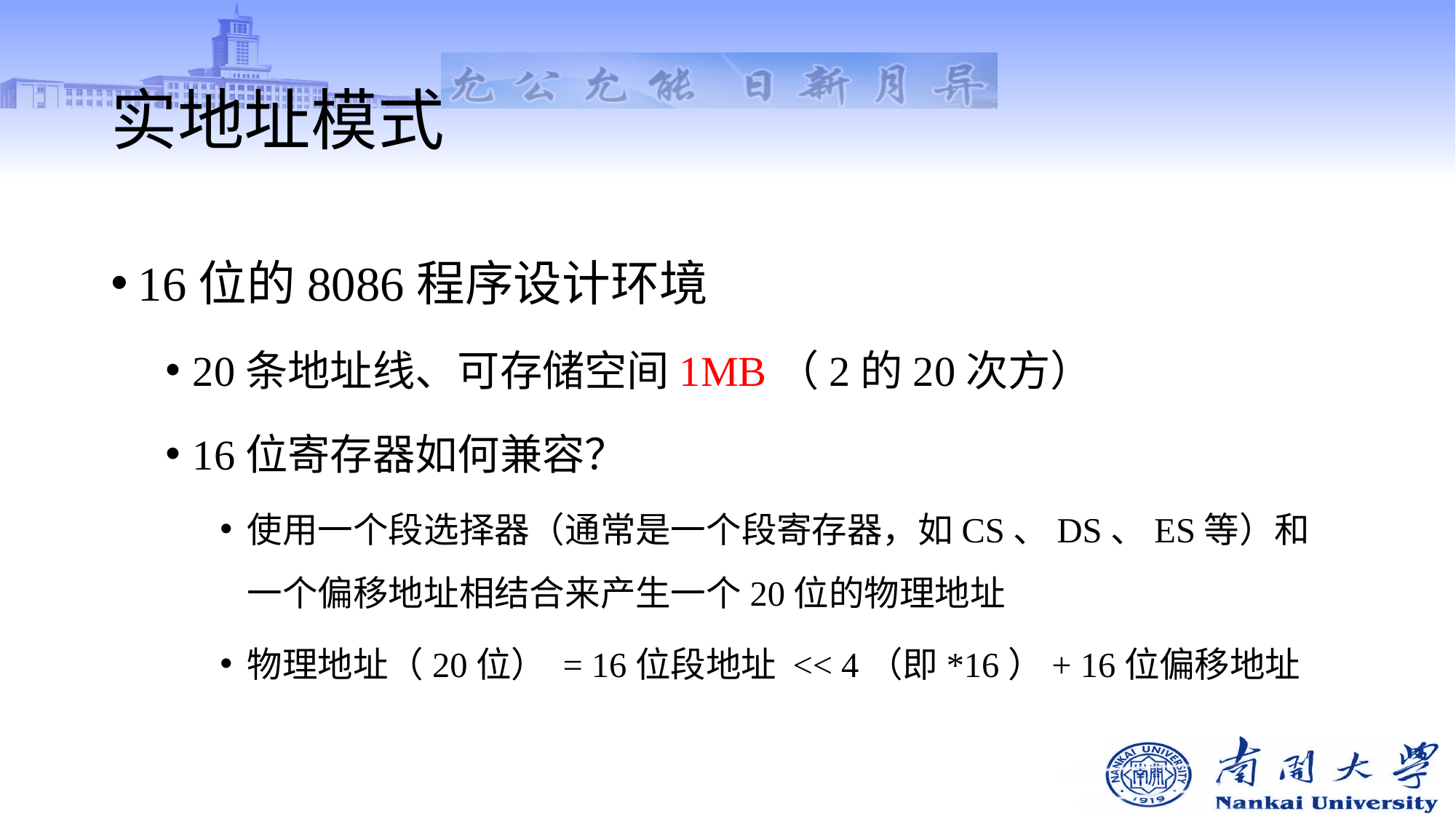

# 实地址模式
16位的8086程序设计环境
20条地址线、可存储空间1MB（2的20次方）
16位寄存器如何兼容？
使用一个段选择器（通常是一个段寄存器，如CS、DS、ES等）和一个偏移地址相结合来产生一个20位的物理地址
物理地址（20位） = 16位段地址 << 4（即*16）+ 16位偏移地址